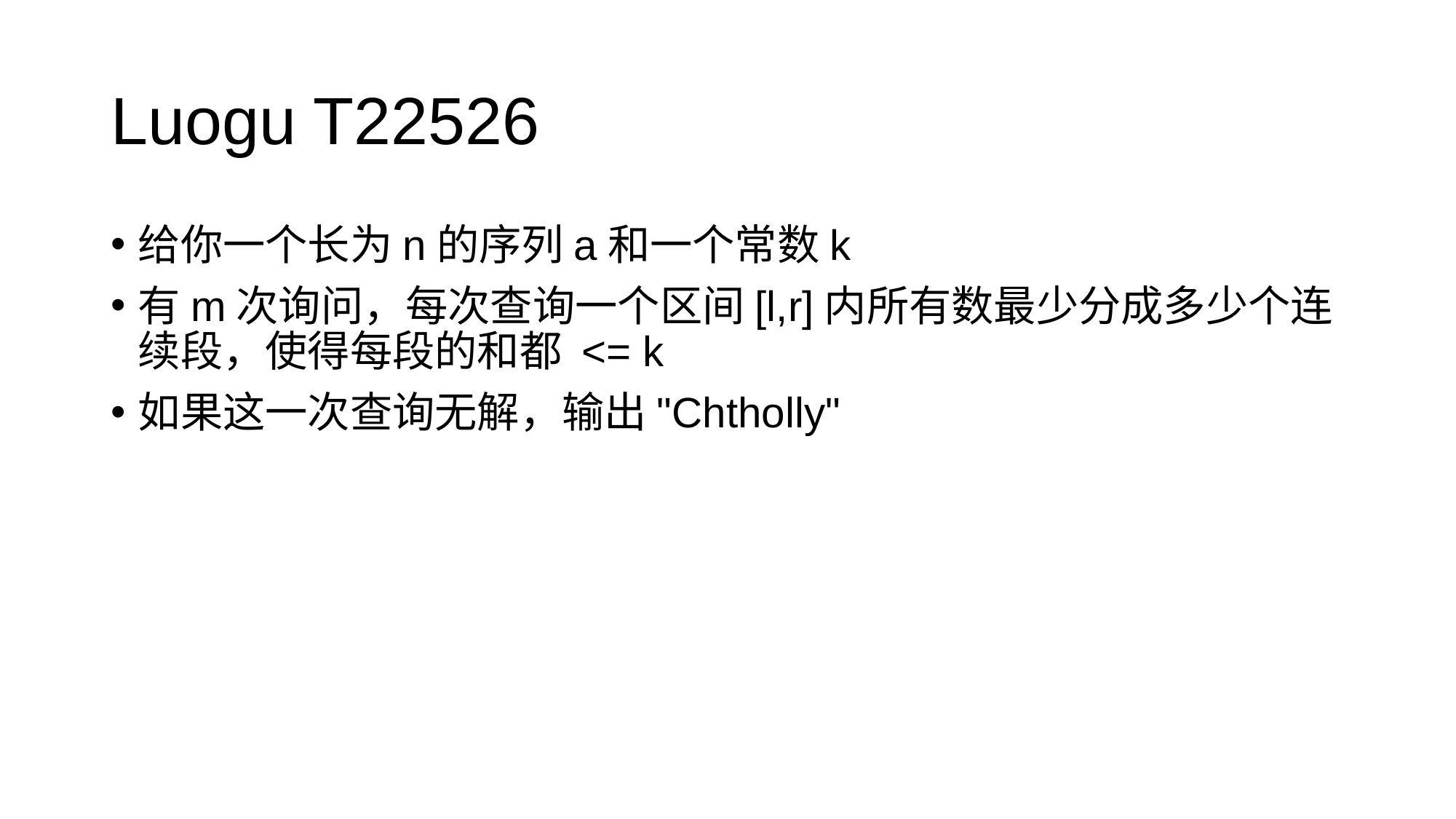

# Luogu T22526
给你一个长为n的序列a和一个常数k
有m次询问，每次查询一个区间[l,r]内所有数最少分成多少个连续段，使得每段的和都 <= k
如果这一次查询无解，输出"Chtholly"